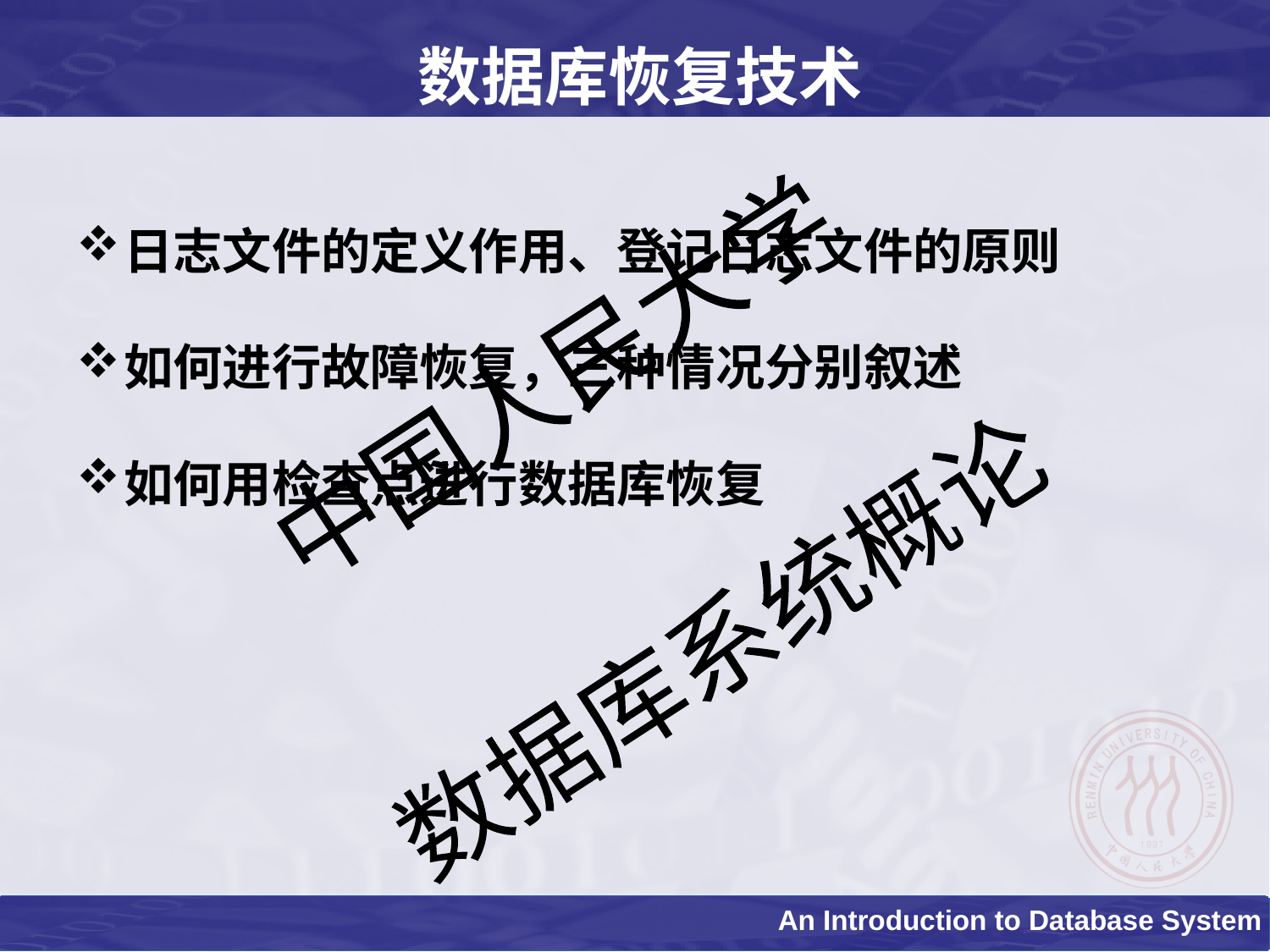

数据库恢复技术
日志文件的定义作用、登记日志文件的原则
如何进行故障恢复，三种情况分别叙述
如何用检查点进行数据库恢复